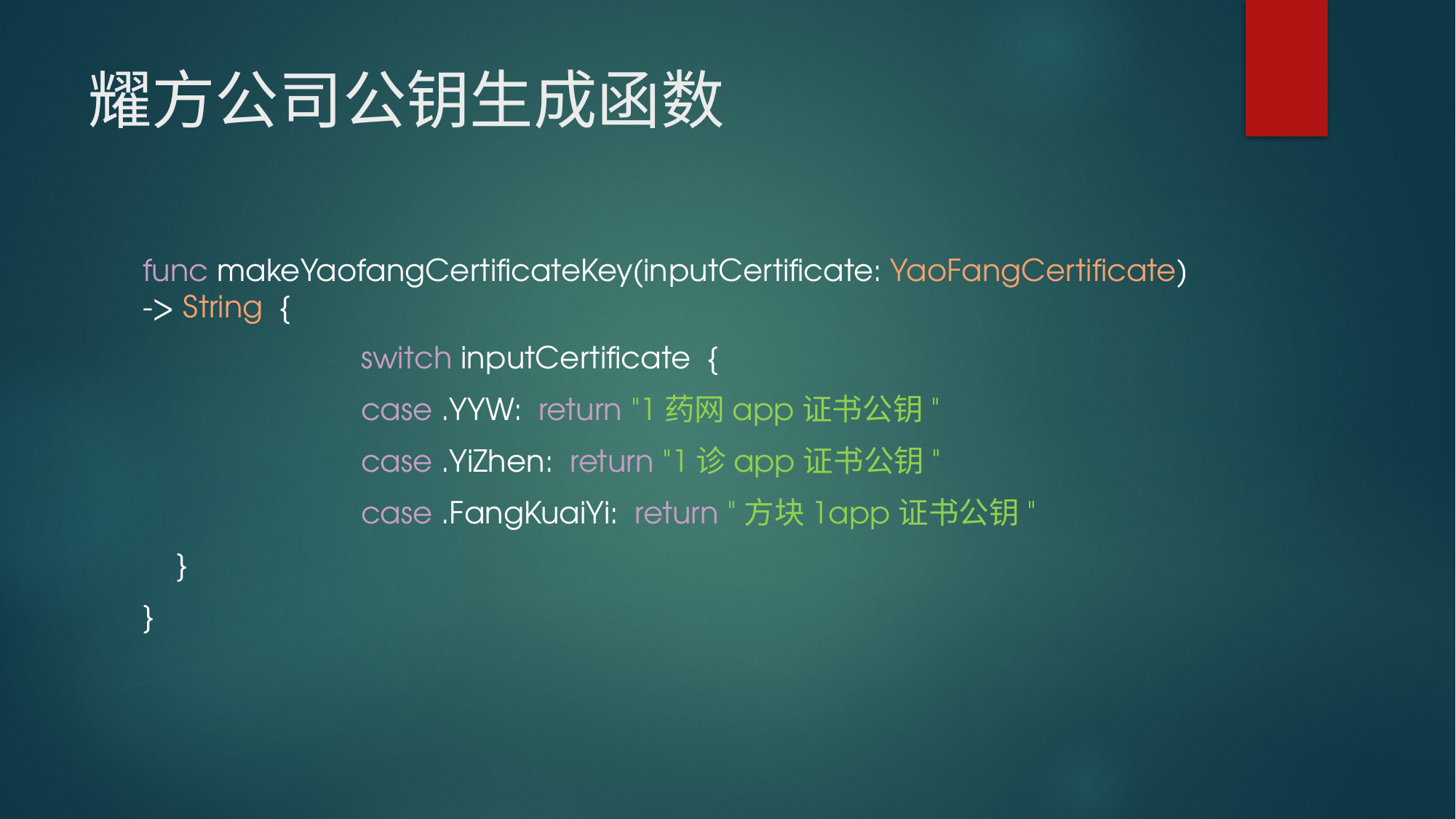

# 耀方公司公钥生成函数
func makeYaofangCertificateKey(inputCertificate: YaoFangCertificate) -> String  {
    		switch inputCertificate  {
   		case .YYW:  return "1药网app证书公钥"
    		case .YiZhen:  return "1诊app证书公钥"
    		case .FangKuaiYi:  return "方块1app证书公钥"
    }
}